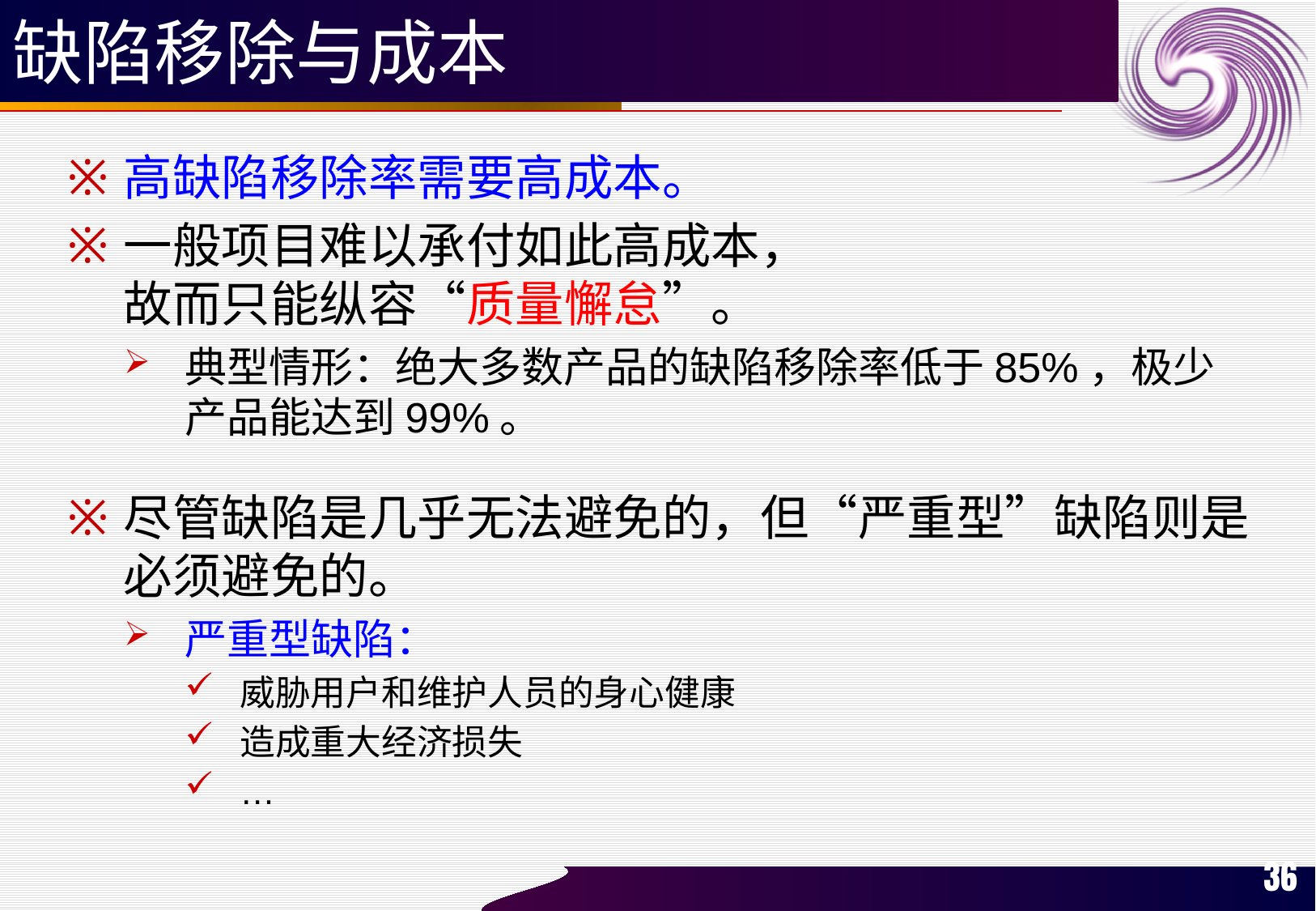

# 缺陷移除与成本
高缺陷移除率需要高成本。
一般项目难以承付如此高成本，
故而只能纵容“质量懈怠”。
典型情形：绝大多数产品的缺陷移除率低于85%，极少产品能达到99%。

尽管缺陷是几乎无法避免的，但“严重型”缺陷则是必须避免的。
严重型缺陷：
威胁用户和维护人员的身心健康
造成重大经济损失
…

36